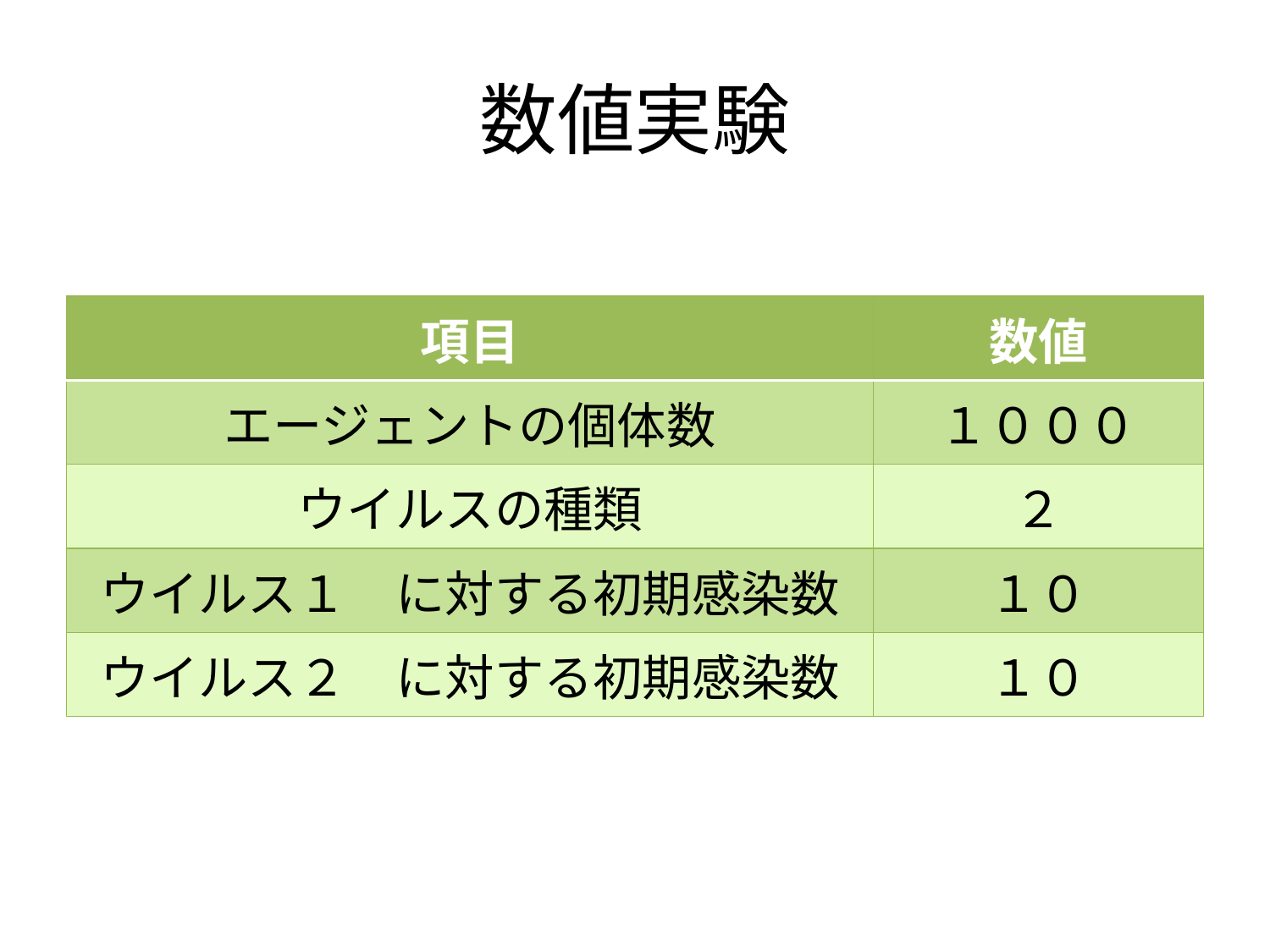

# 数値実験
| 項目 | 数値 |
| --- | --- |
| エージェントの個体数 | １０００ |
| ウイルスの種類 | ２ |
| ウイルス１　に対する初期感染数 | １０ |
| ウイルス２　に対する初期感染数 | １０ |